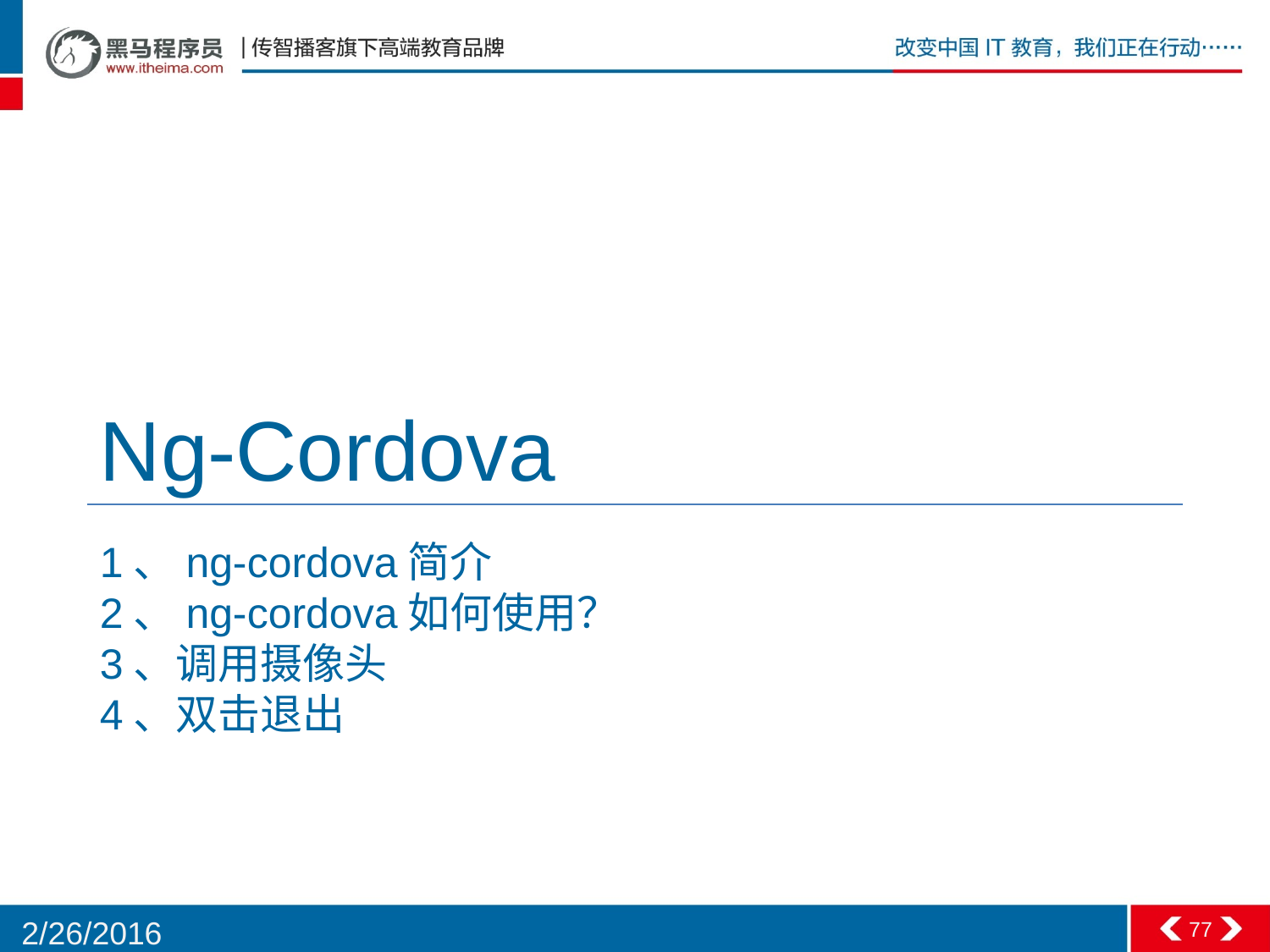

# Ng-Cordova
1、ng-cordova简介
2、ng-cordova如何使用？
3、调用摄像头
4、双击退出
77

2/26/2016